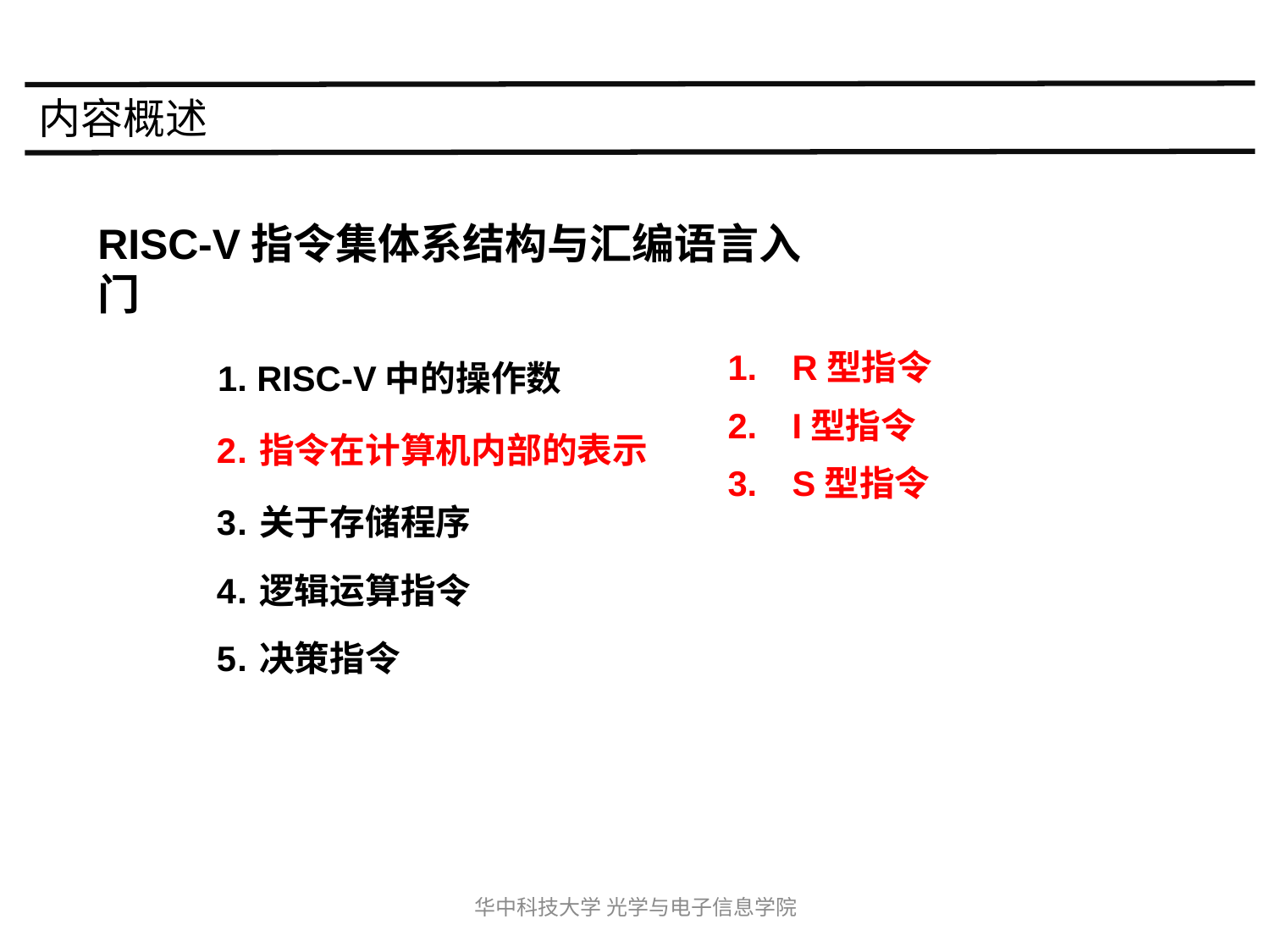

华中科技大学光学与电子信息学院
# 内容概述
RISC-V指令集体系结构与汇编语言入门
1. RISC-V中的操作数
R型指令
I型指令
S型指令

指令在计算机内部的表示
关于存储程序
逻辑运算指令
决策指令